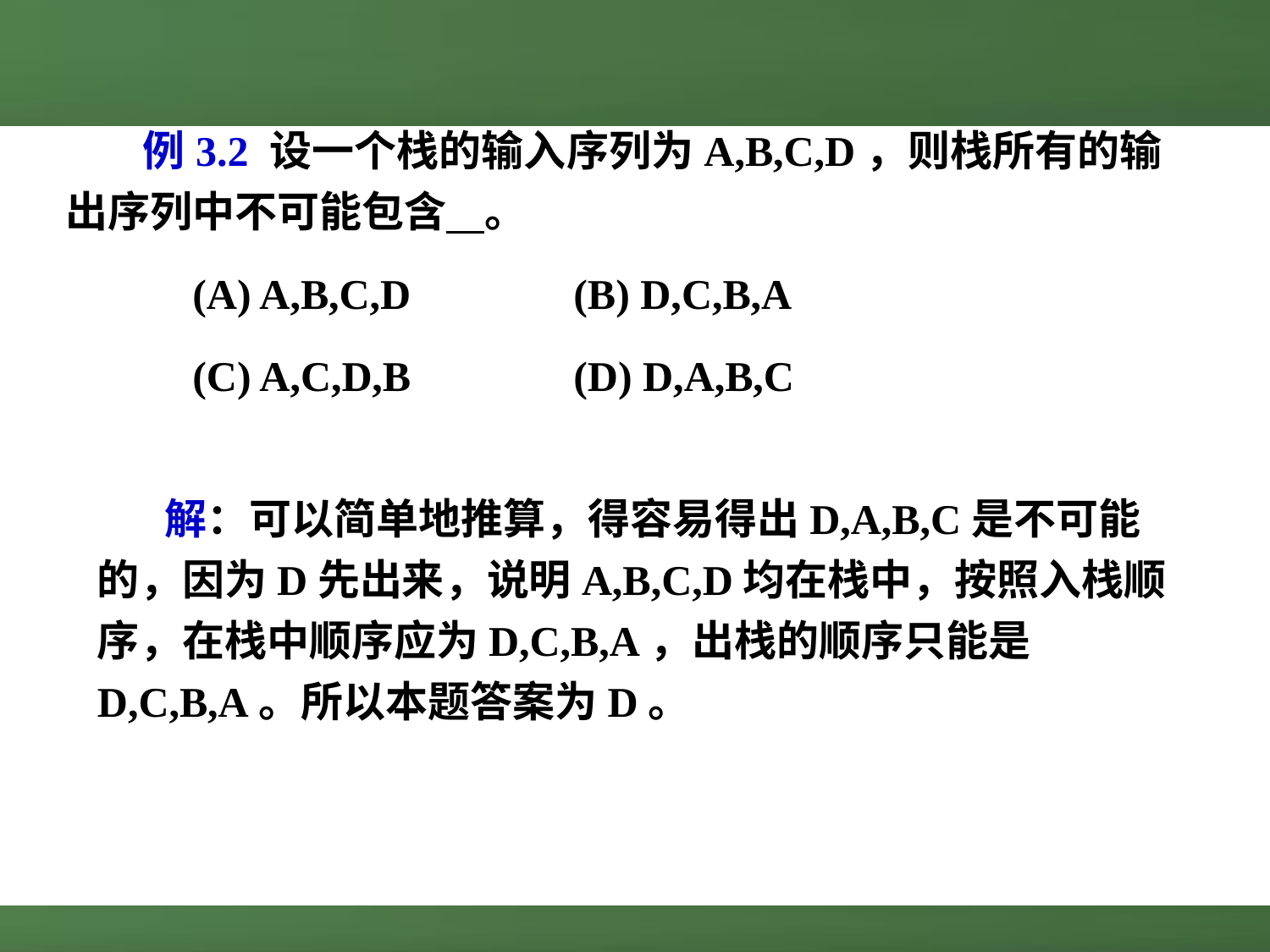

例3.2 设一个栈的输入序列为A,B,C,D，则栈所有的输出序列中不可能包含    。
	(A) A,B,C,D		(B) D,C,B,A
	(C) A,C,D,B		(D) D,A,B,C
      解：可以简单地推算，得容易得出D,A,B,C是不可能的，因为D先出来，说明A,B,C,D均在栈中，按照入栈顺序，在栈中顺序应为D,C,B,A，出栈的顺序只能是D,C,B,A。所以本题答案为D。